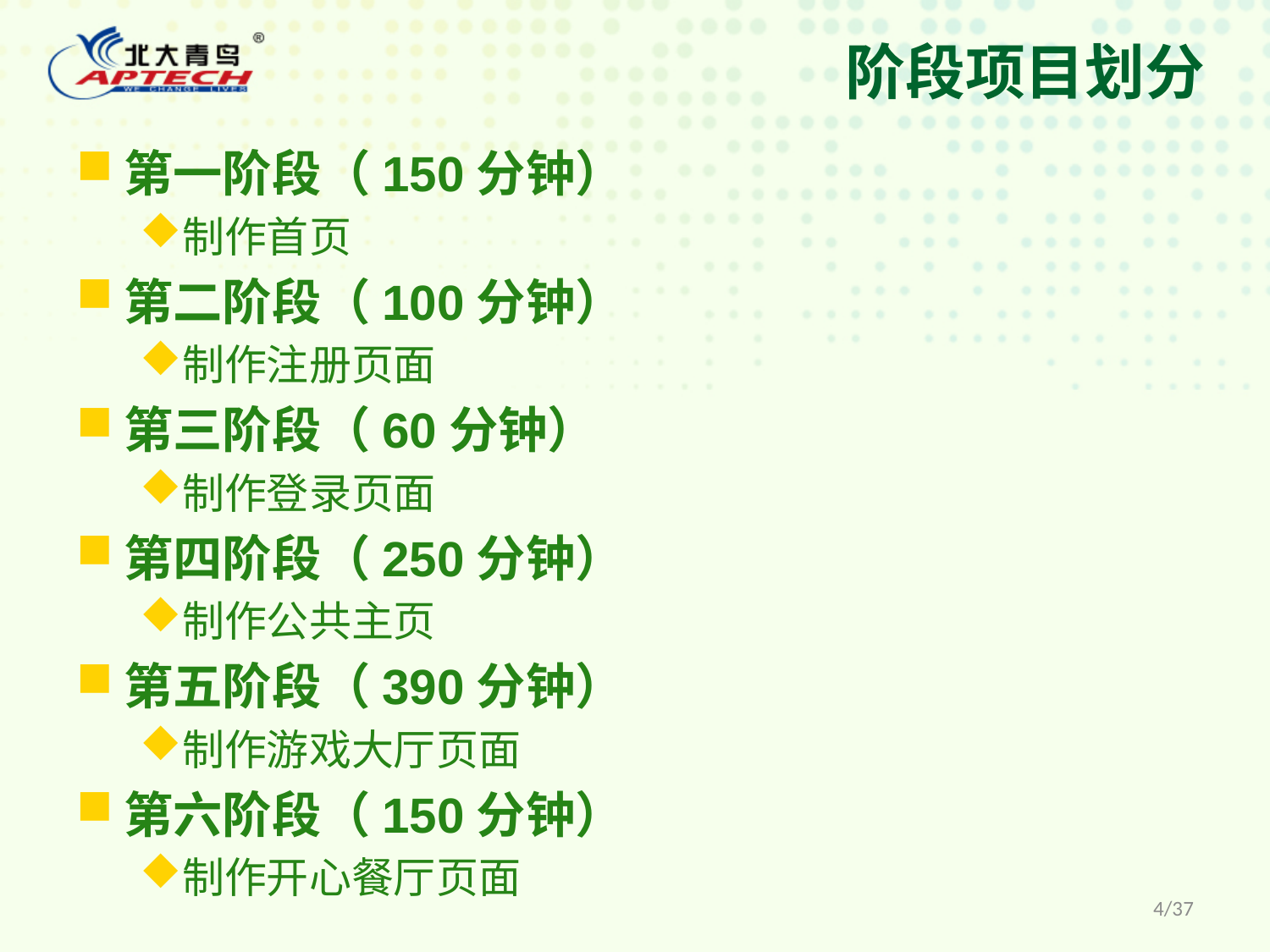

# 阶段项目划分
第一阶段（150分钟）
制作首页
第二阶段（100分钟）
制作注册页面
第三阶段（60分钟）
制作登录页面
第四阶段（250分钟）
制作公共主页
第五阶段（390分钟）
制作游戏大厅页面
第六阶段（150分钟）
制作开心餐厅页面
4/37